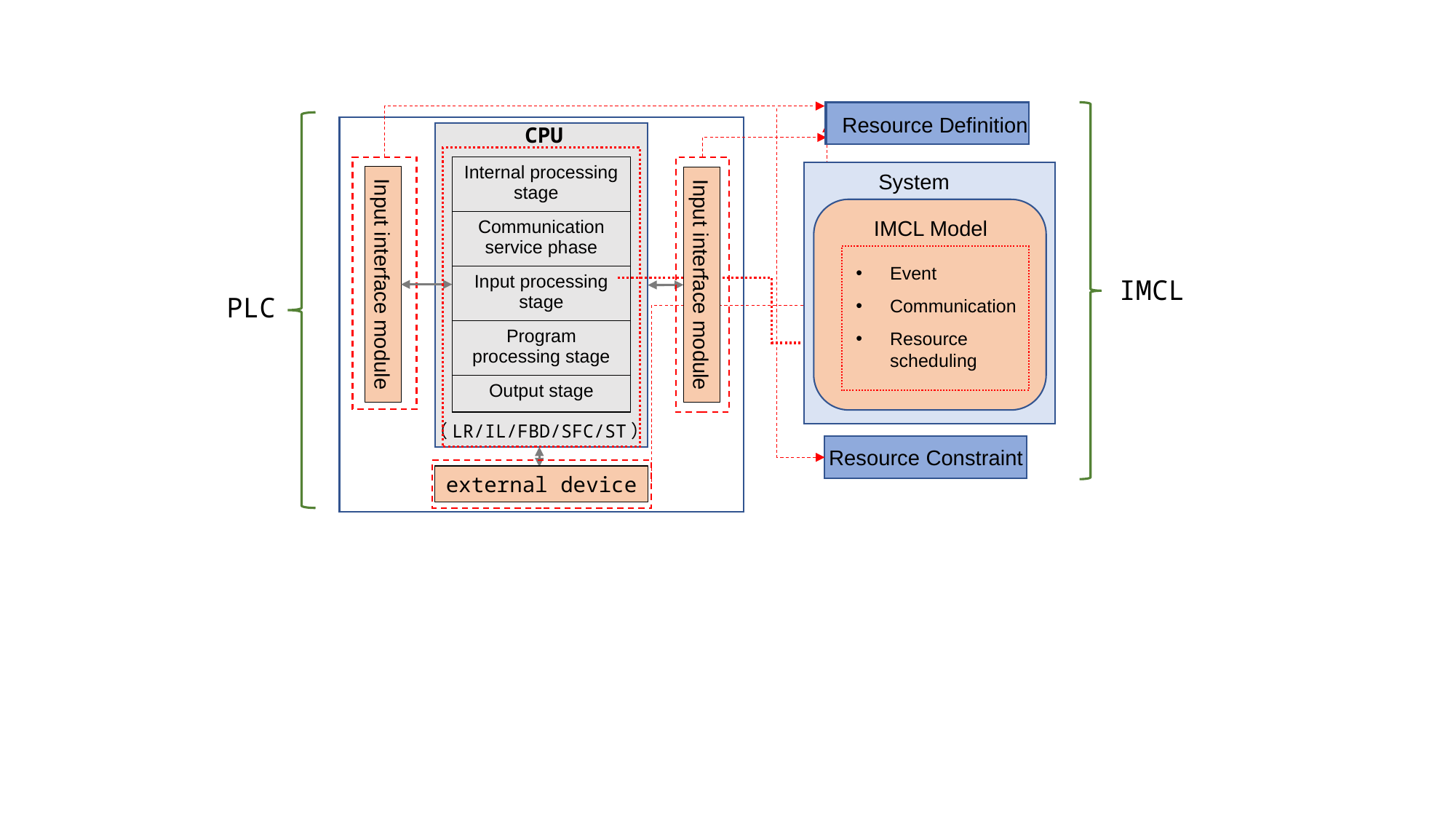

资源统一描述

Resource Definition

System

IMCL Model

Event
Communication
Resource scheduling

Resource Constraint

CPU

| Internal processing stage |
| --- |
| Communication service phase |
| Input processing stage |
| Program processing stage |
| Output stage |

Input interface module
Input interface module
IMCL
PLC
（LR/IL/FBD/SFC/ST）

external device